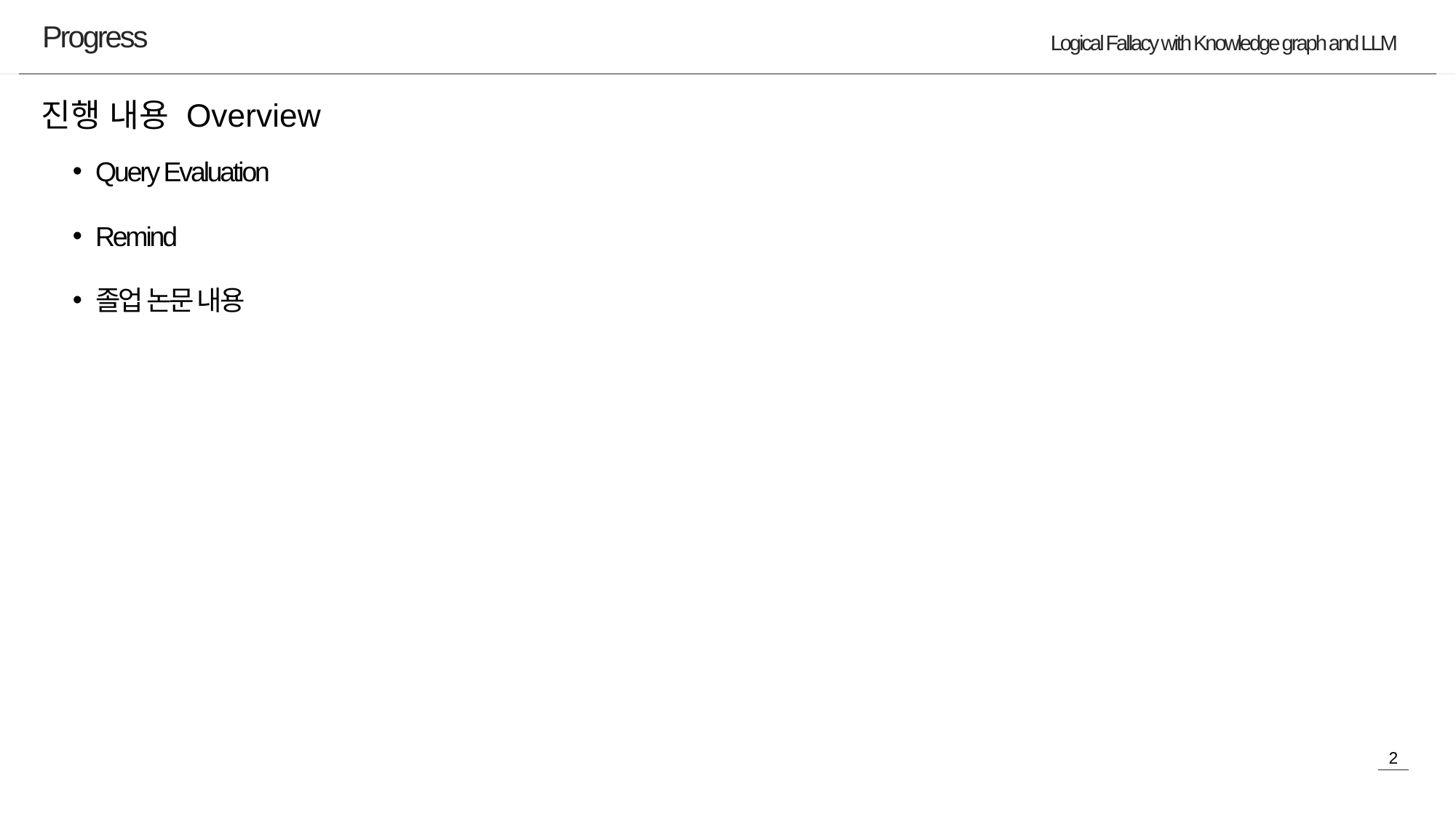

Progress
진행 내용 Overview
Query Evaluation
Remind
졸업 논문 내용